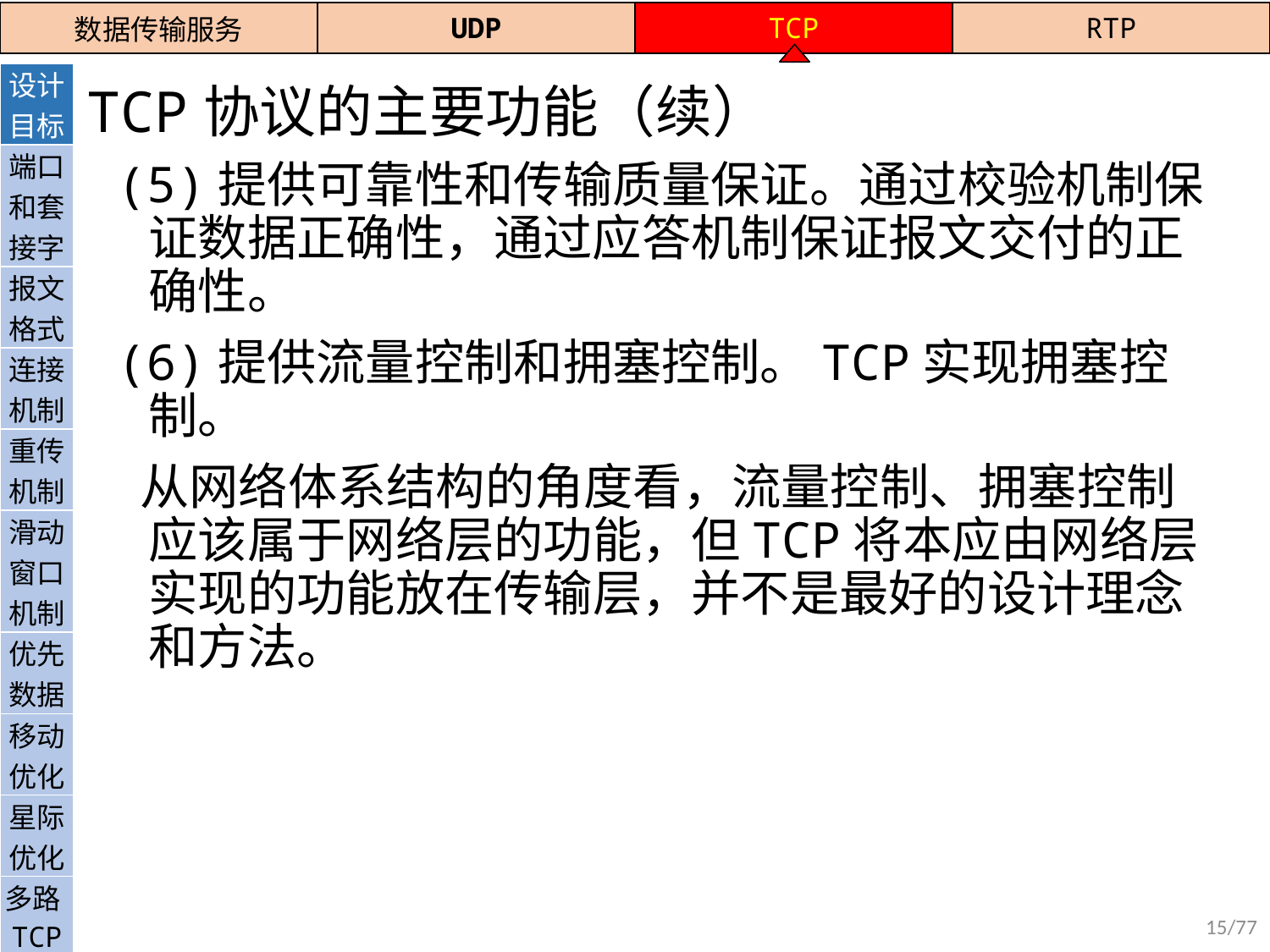

| 数据传输服务 | UDP | TCP | RTP |
| --- | --- | --- | --- |

| 设计目标 |
| --- |
| 端口和套接字 |
| 报文格式 |
| 连接机制 |
| 重传机制 |
| 滑动窗口机制 |
| 优先数据 |
| 移动优化 |
| 星际优化 |
| 多路TCP |
| QUIC |
# TCP协议的主要功能（续）
(5)提供可靠性和传输质量保证。通过校验机制保证数据正确性，通过应答机制保证报文交付的正确性。
(6)提供流量控制和拥塞控制。TCP实现拥塞控制。
 从网络体系结构的角度看，流量控制、拥塞控制应该属于网络层的功能，但TCP将本应由网络层实现的功能放在传输层，并不是最好的设计理念和方法。
15/77